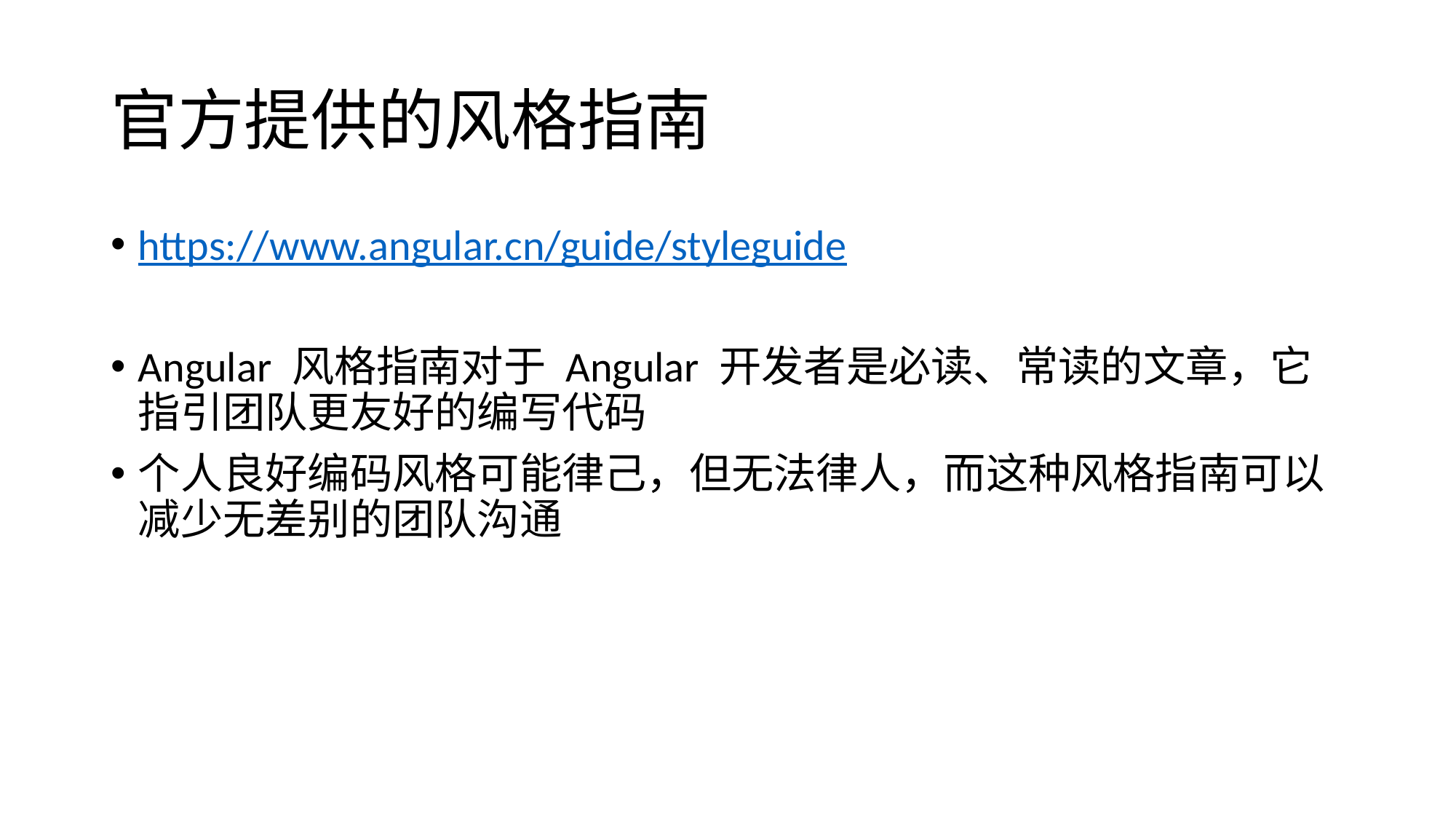

# 官方提供的风格指南
https://www.angular.cn/guide/styleguide

Angular 风格指南对于 Angular 开发者是必读、常读的文章，它指引团队更友好的编写代码
个人良好编码风格可能律己，但无法律人，而这种风格指南可以减少无差别的团队沟通